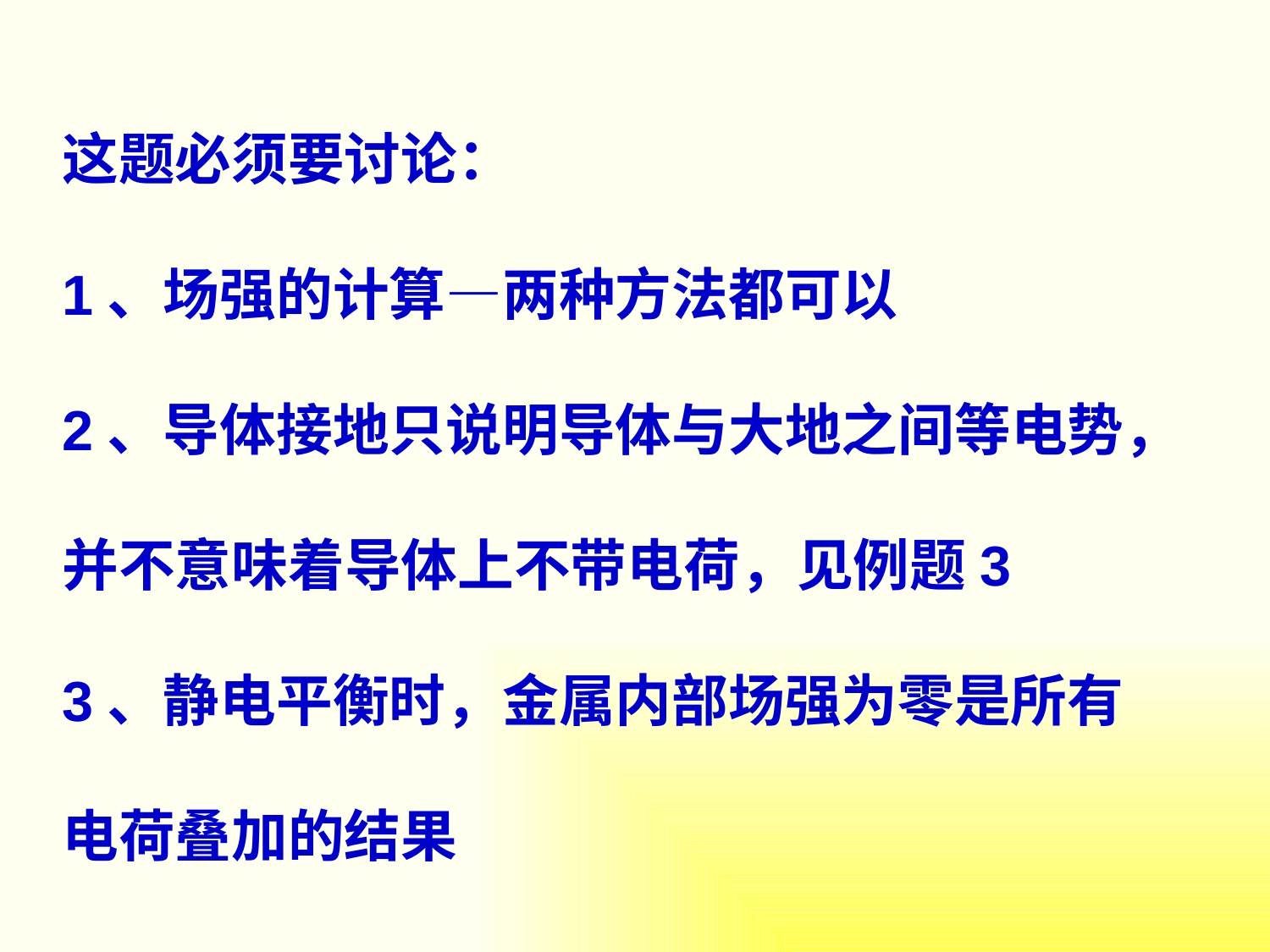

这题必须要讨论：
1、场强的计算—两种方法都可以
2、导体接地只说明导体与大地之间等电势，并不意味着导体上不带电荷，见例题3
3、静电平衡时，金属内部场强为零是所有电荷叠加的结果